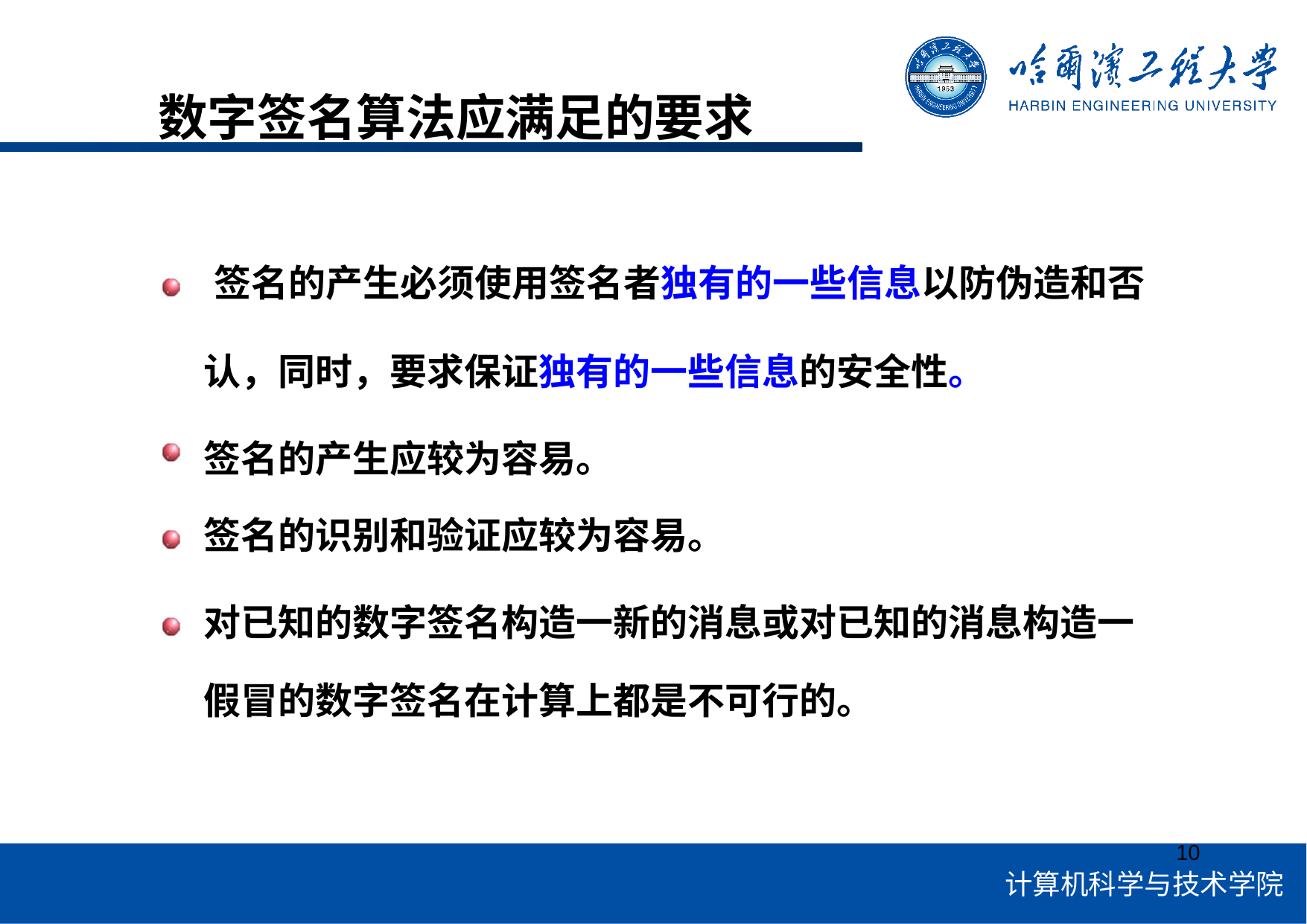

# 数字签名算法应满足的要求
签名的产生必须使用签名者独有的一些信息以防伪造和否
认，同时，要求保证独有的一些信息的安全性。 签名的产生应较为容易。
签名的识别和验证应较为容易。
对已知的数字签名构造一新的消息或对已知的消息构造一 假冒的数字签名在计算上都是不可行的。

10